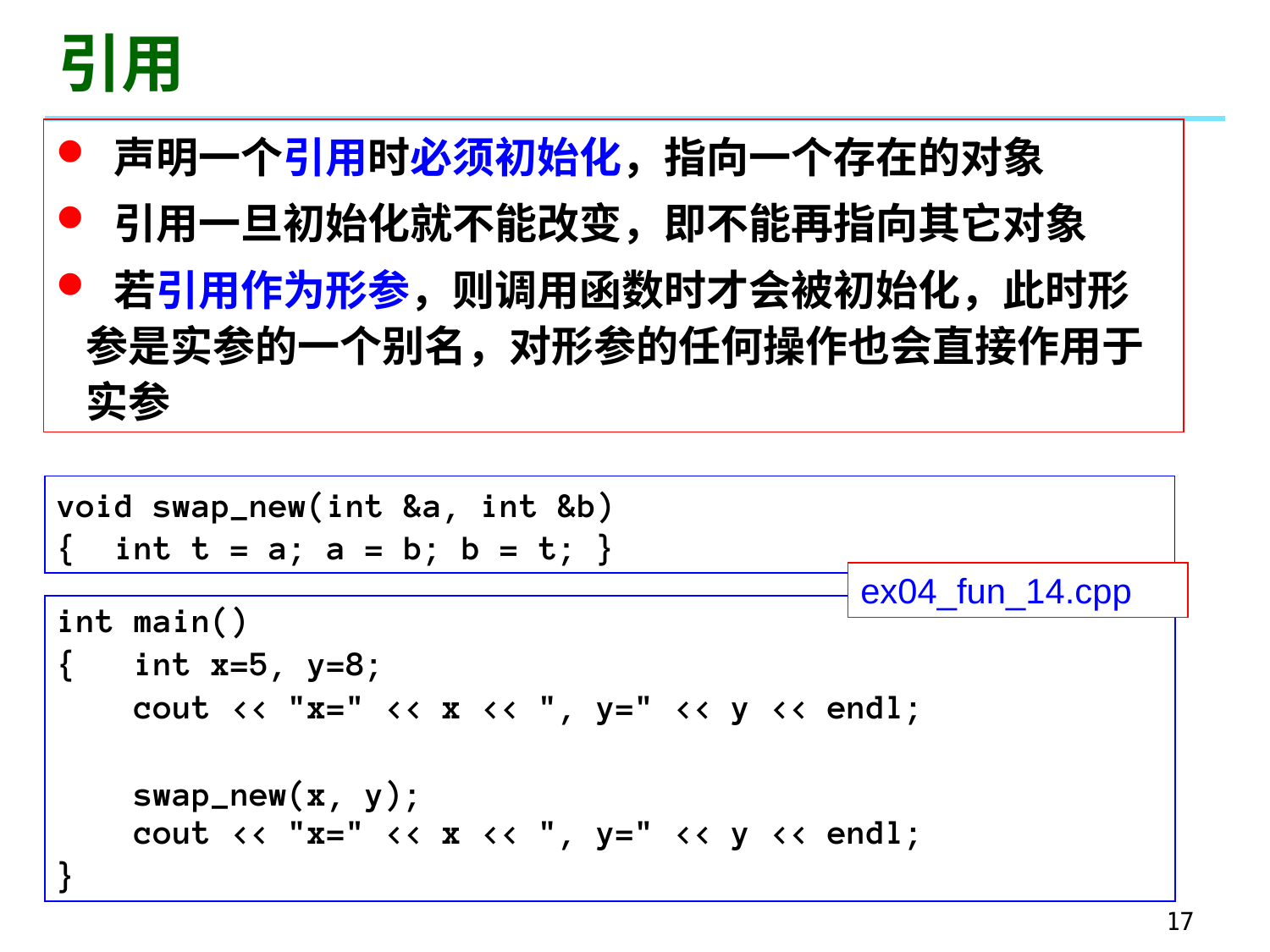

# 引用
 声明一个引用时必须初始化，指向一个存在的对象
 引用一旦初始化就不能改变，即不能再指向其它对象
 若引用作为形参，则调用函数时才会被初始化，此时形参是实参的一个别名，对形参的任何操作也会直接作用于实参
void swap_new(int &a, int &b)
{  int t = a; a = b; b = t; }
ex04_fun_14.cpp
int main()
{   int x=5, y=8;
    cout << "x=" << x << ", y=" << y << endl;

    swap_new(x, y);
    cout << "x=" << x << ", y=" << y << endl;
}
17